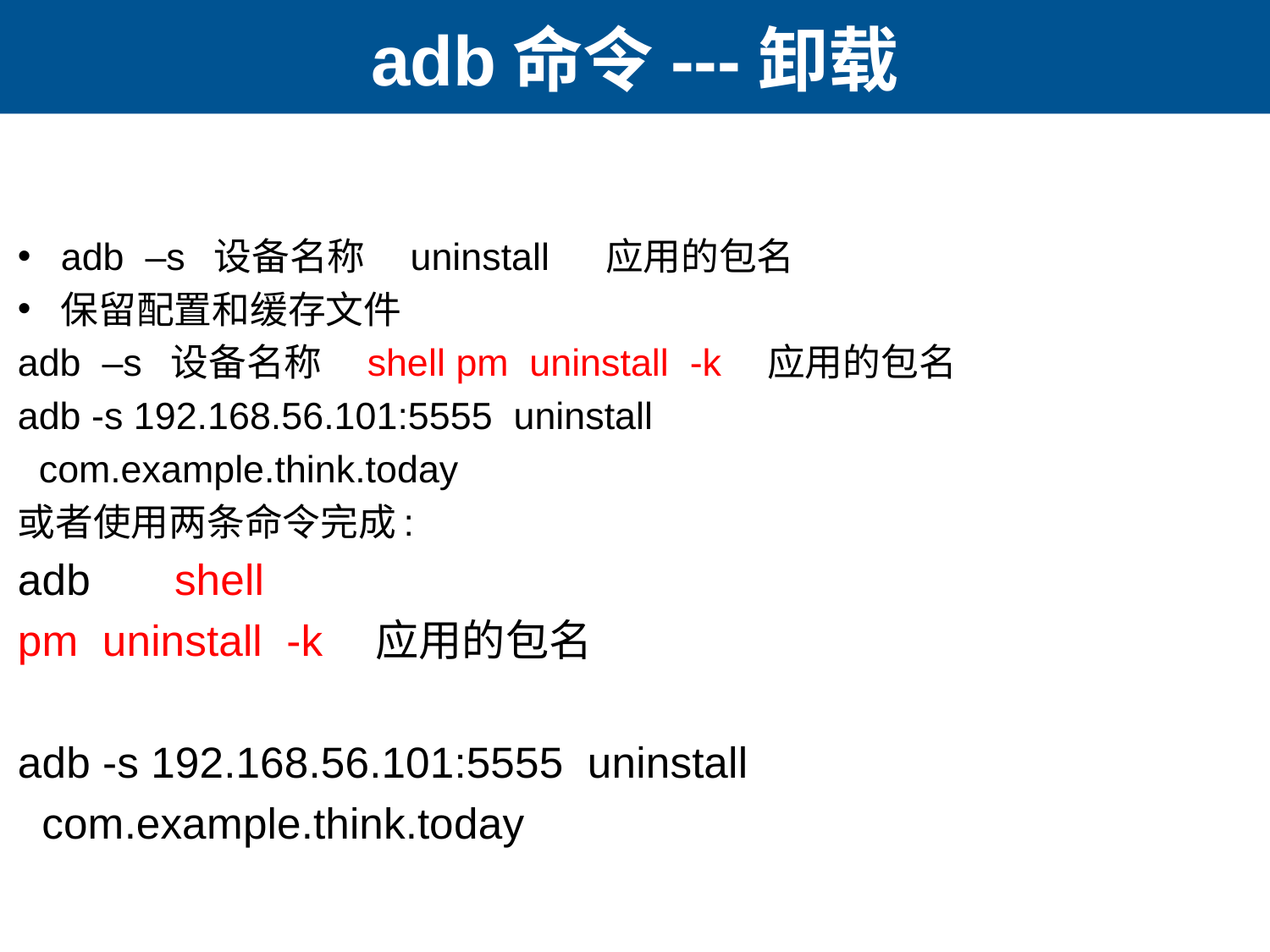

# adb命令---卸载
adb  –s  设备名称　uninstall 　应用的包名
保留配置和缓存文件
adb  –s  设备名称　shell pm  uninstall  -k　应用的包名
adb -s 192.168.56.101:5555  uninstall
  com.example.think.today
或者使用两条命令完成:
adb  　shell
pm  uninstall  -k　应用的包名

adb -s 192.168.56.101:5555  uninstall
  com.example.think.today